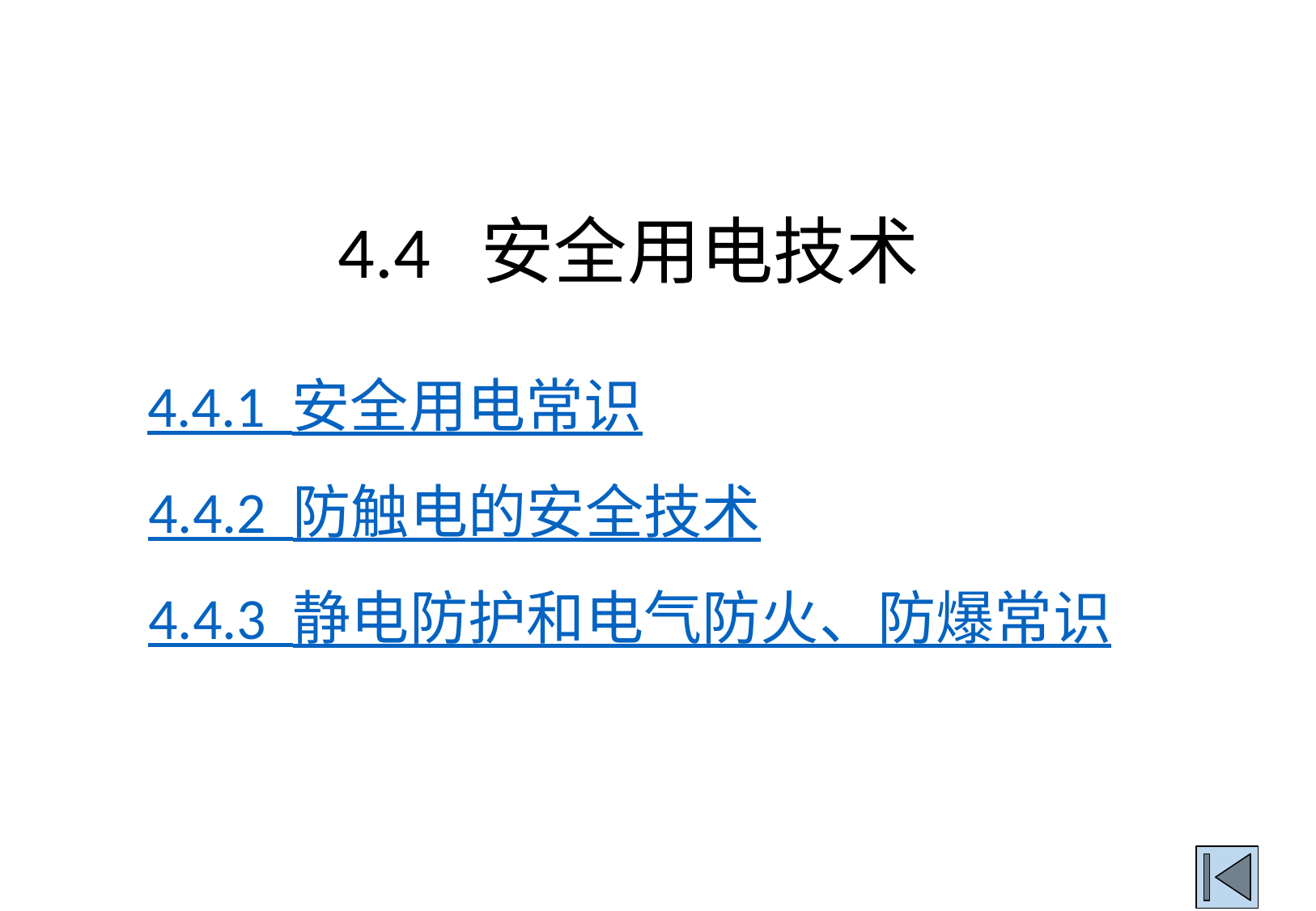

4.4  安全用电技术
4.4.1  安全用电常识
4.4.2  防触电的安全技术
4.4.3  静电防护和电气防火、防爆常识